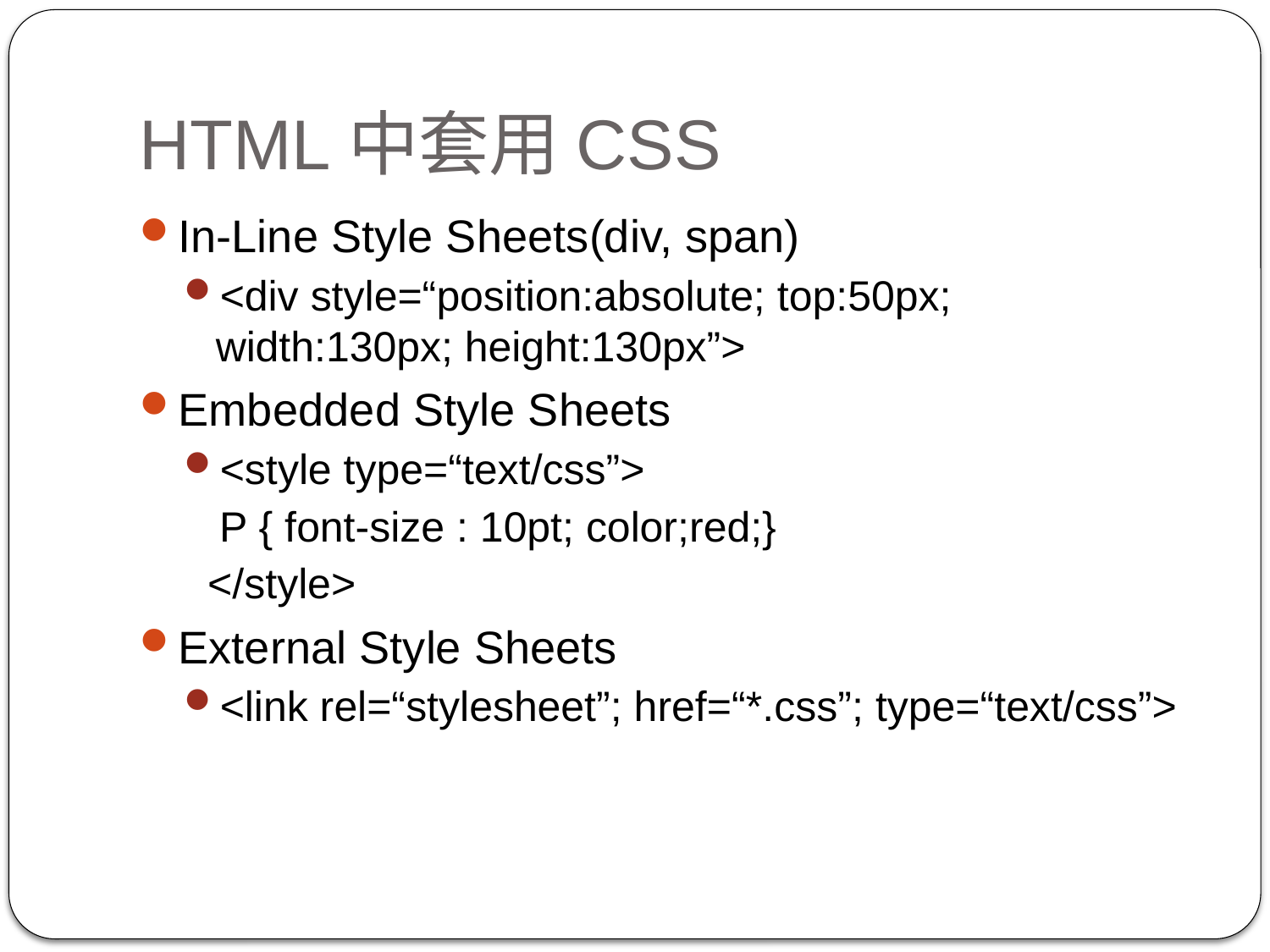

# HTML中套用CSS
In-Line Style Sheets(div, span)
<div style=“position:absolute; top:50px; width:130px; height:130px”>
Embedded Style Sheets
<style type=“text/css”>
   P { font-size : 10pt; color;red;}
  </style>
External Style Sheets
<link rel=“stylesheet”; href=“*.css”; type=“text/css”>